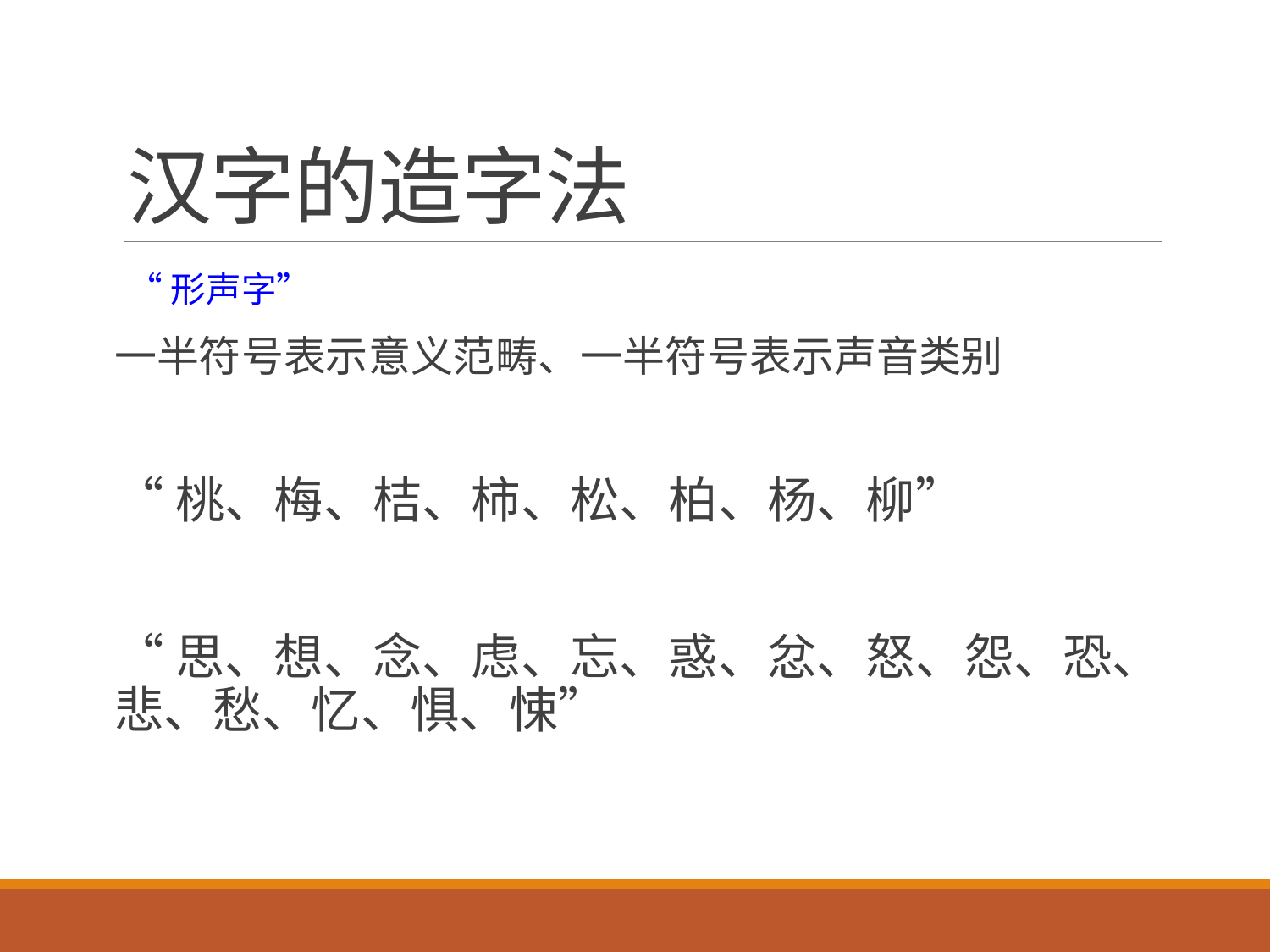

# 汉字的造字法
“形声字”
一半符号表示意义范畴、一半符号表示声音类别

“桃、梅、桔、柿、松、柏、杨、柳”

“思、想、念、虑、忘、惑、忿、怒、怨、恐、悲、愁、忆、惧、悚”